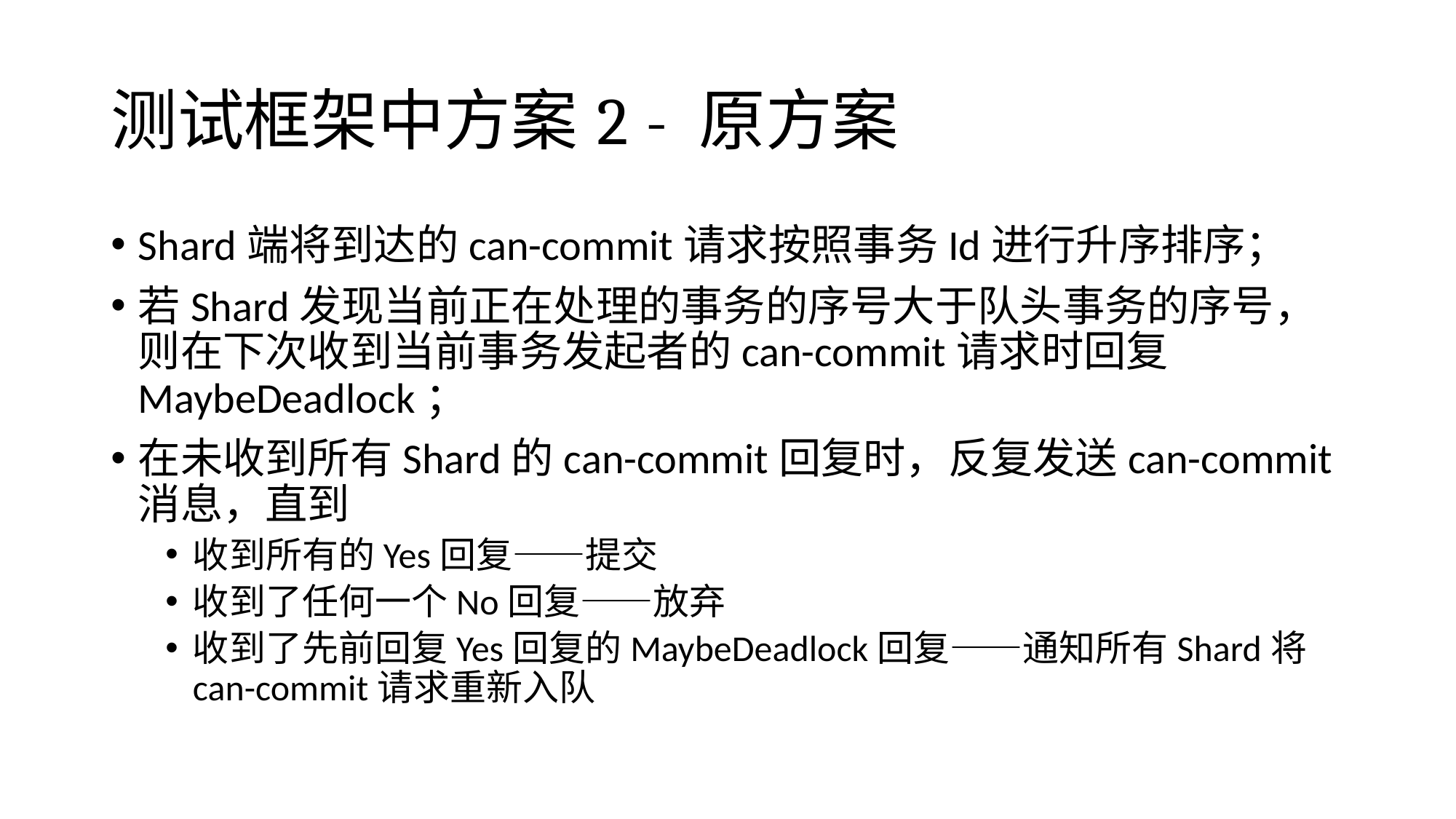

# 测试框架中方案2 - 原方案
Shard端将到达的can-commit请求按照事务Id进行升序排序；
若Shard发现当前正在处理的事务的序号大于队头事务的序号，则在下次收到当前事务发起者的can-commit请求时回复MaybeDeadlock；
在未收到所有Shard的can-commit回复时，反复发送can-commit消息，直到
收到所有的Yes回复——提交
收到了任何一个No回复——放弃
收到了先前回复Yes回复的MaybeDeadlock回复——通知所有Shard将can-commit请求重新入队